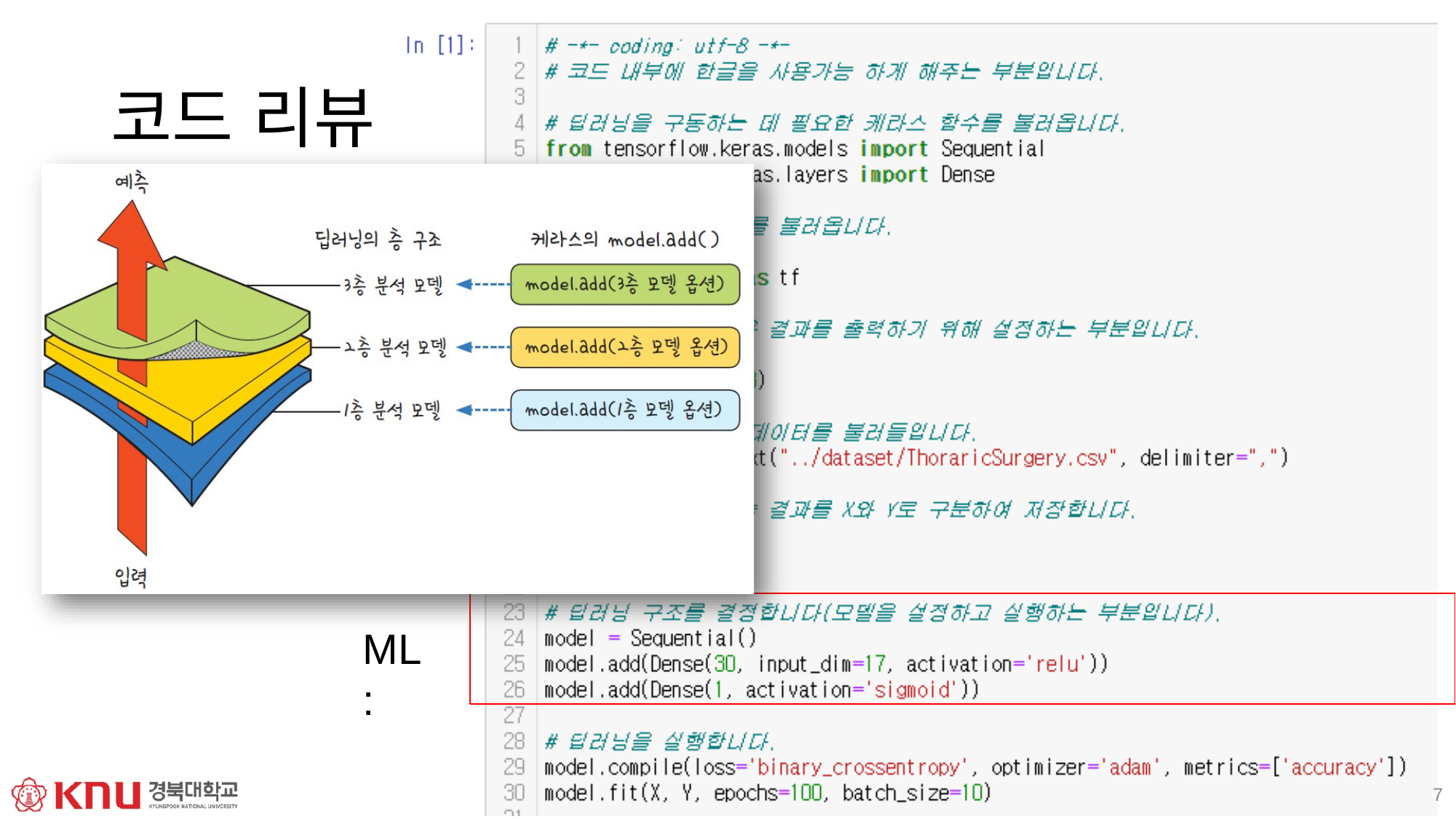

코드 리뷰

ML:
7
기계학습개론 2020-2	3